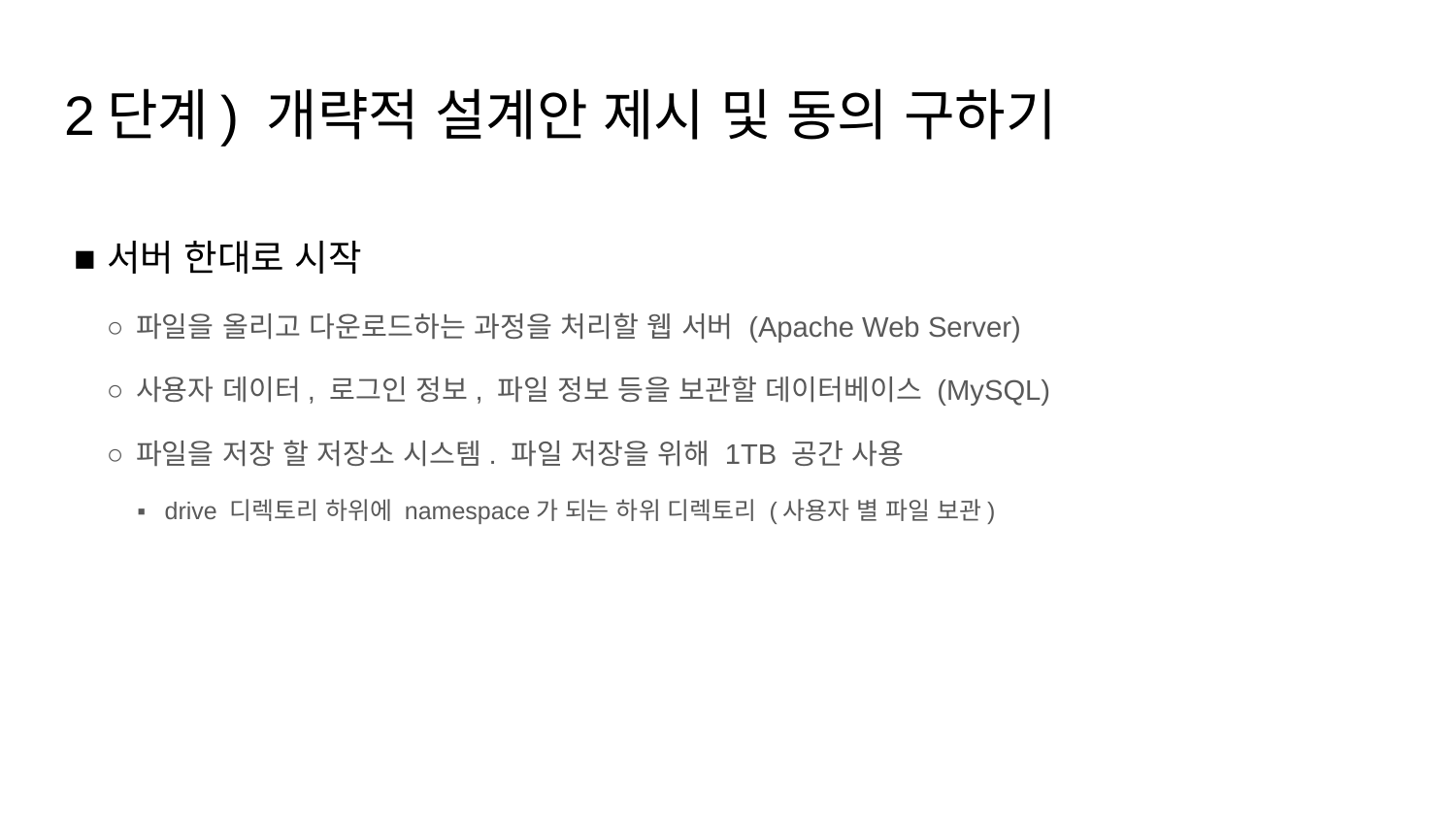

# 2단계) 개략적 설계안 제시 및 동의 구하기
서버 한대로 시작
파일을 올리고 다운로드하는 과정을 처리할 웹 서버 (Apache Web Server)
사용자 데이터, 로그인 정보, 파일 정보 등을 보관할 데이터베이스 (MySQL)
파일을 저장 할 저장소 시스템. 파일 저장을 위해 1TB 공간 사용
drive 디렉토리 하위에 namespace가 되는 하위 디렉토리 (사용자 별 파일 보관)